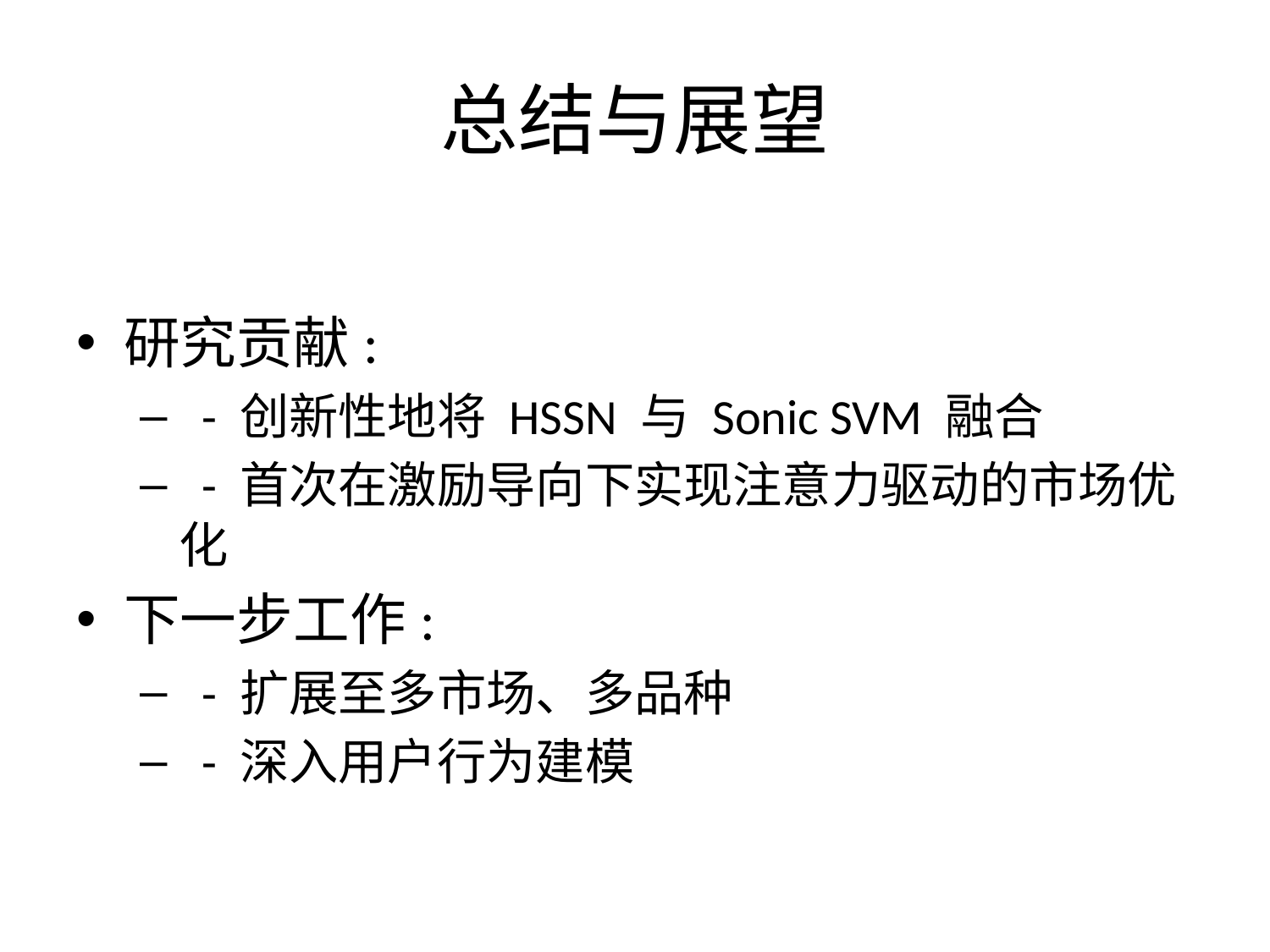

# 总结与展望

研究贡献:
  - 创新性地将 HSSN 与 Sonic SVM 融合
  - 首次在激励导向下实现注意力驱动的市场优化
下一步工作:
  - 扩展至多市场、多品种
  - 深入用户行为建模